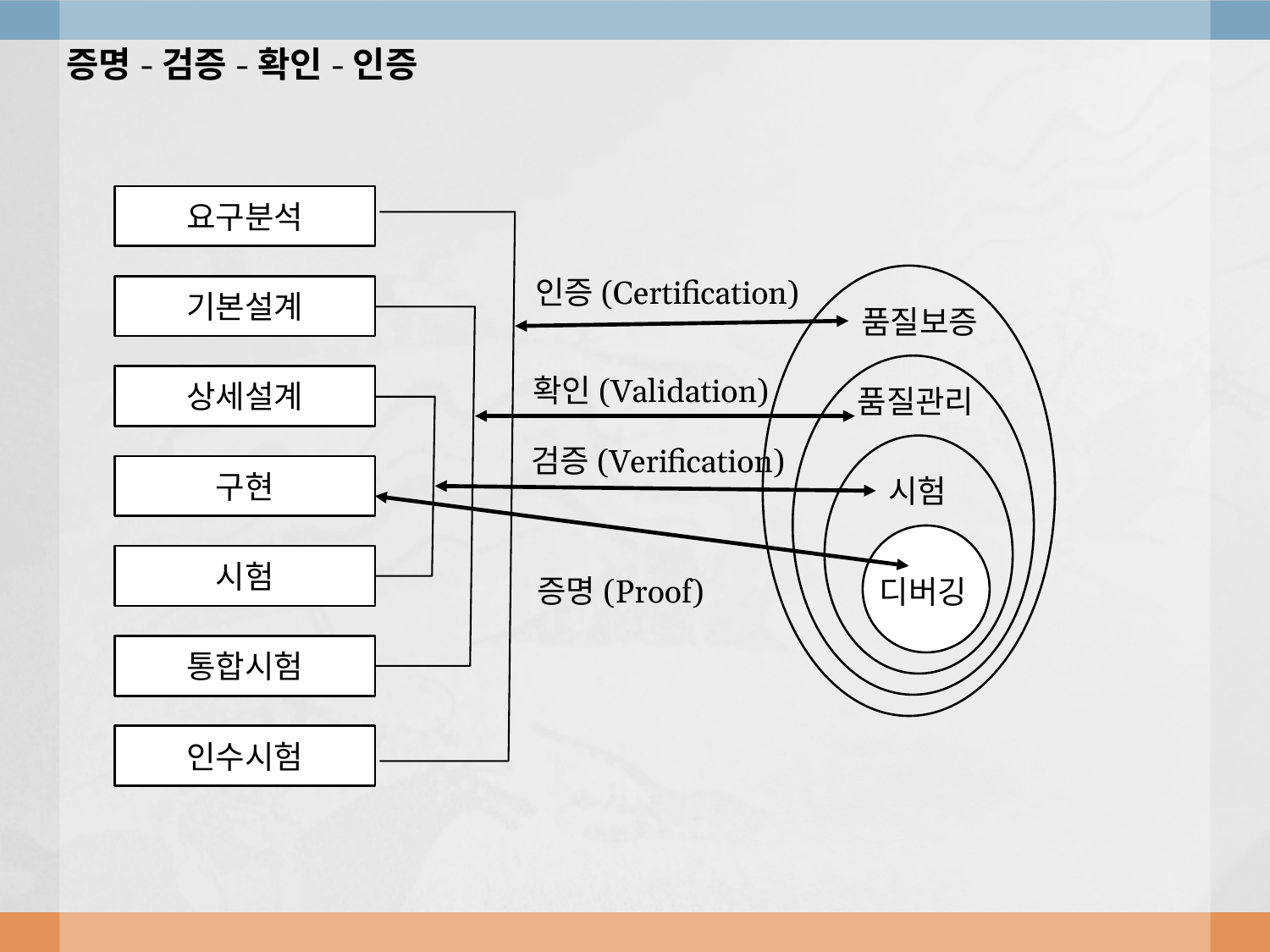

증명-검증-확인-인증
요구분석

인증(Certification)
기본설계
품질보증

확인(Validation)
상세설계
품질관리

검증(Verification)

구현
시험

시험
증명(Proof)
디버깅
통합시험
인수시험